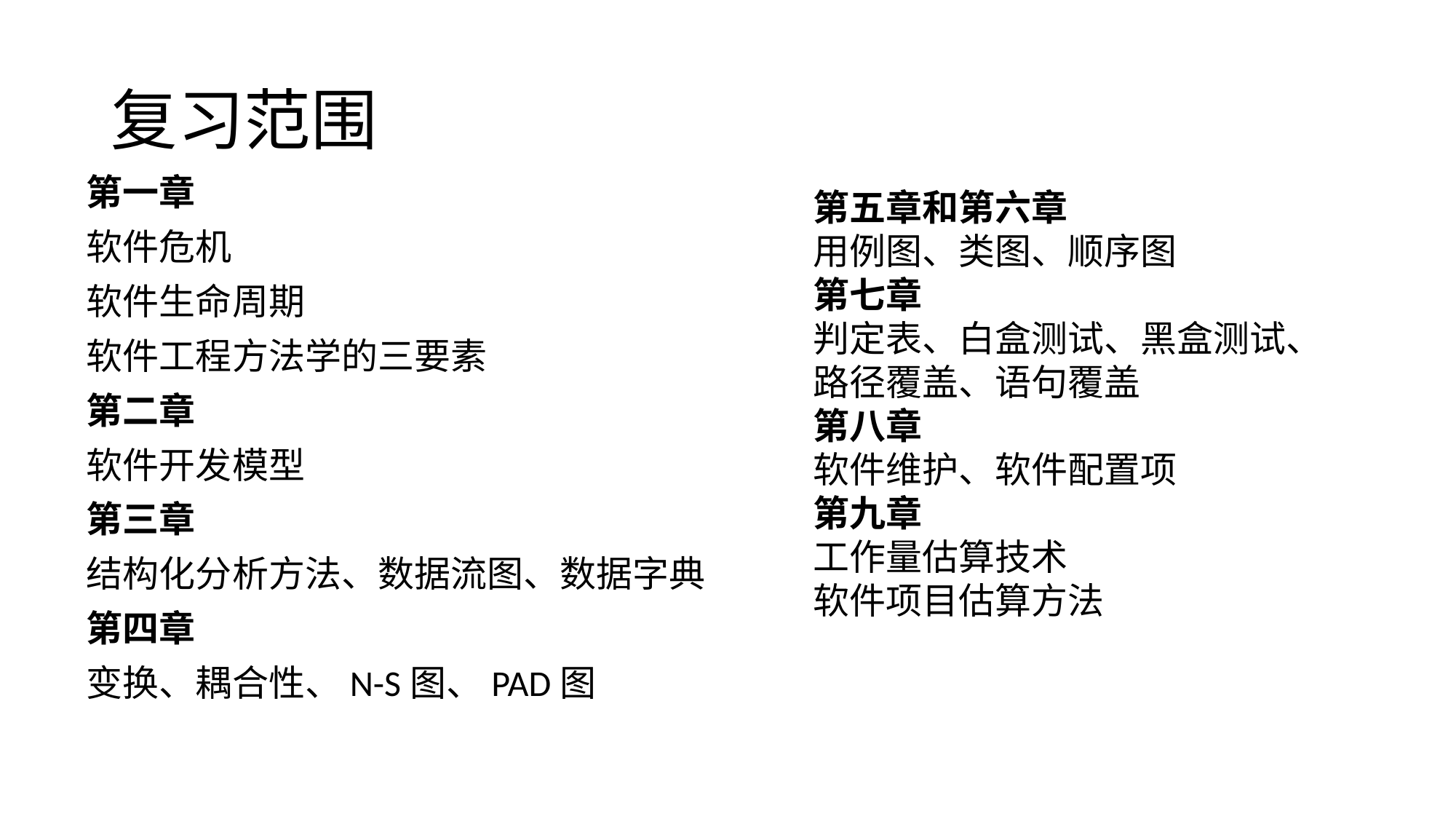

# 复习范围
第一章
软件危机
软件生命周期
软件工程方法学的三要素
第二章
软件开发模型
第三章
结构化分析方法、数据流图、数据字典
第四章
变换、耦合性、N-S图、PAD图

第五章和第六章
用例图、类图、顺序图
第七章
判定表、白盒测试、黑盒测试、路径覆盖、语句覆盖
第八章
软件维护、软件配置项
第九章
工作量估算技术
软件项目估算方法